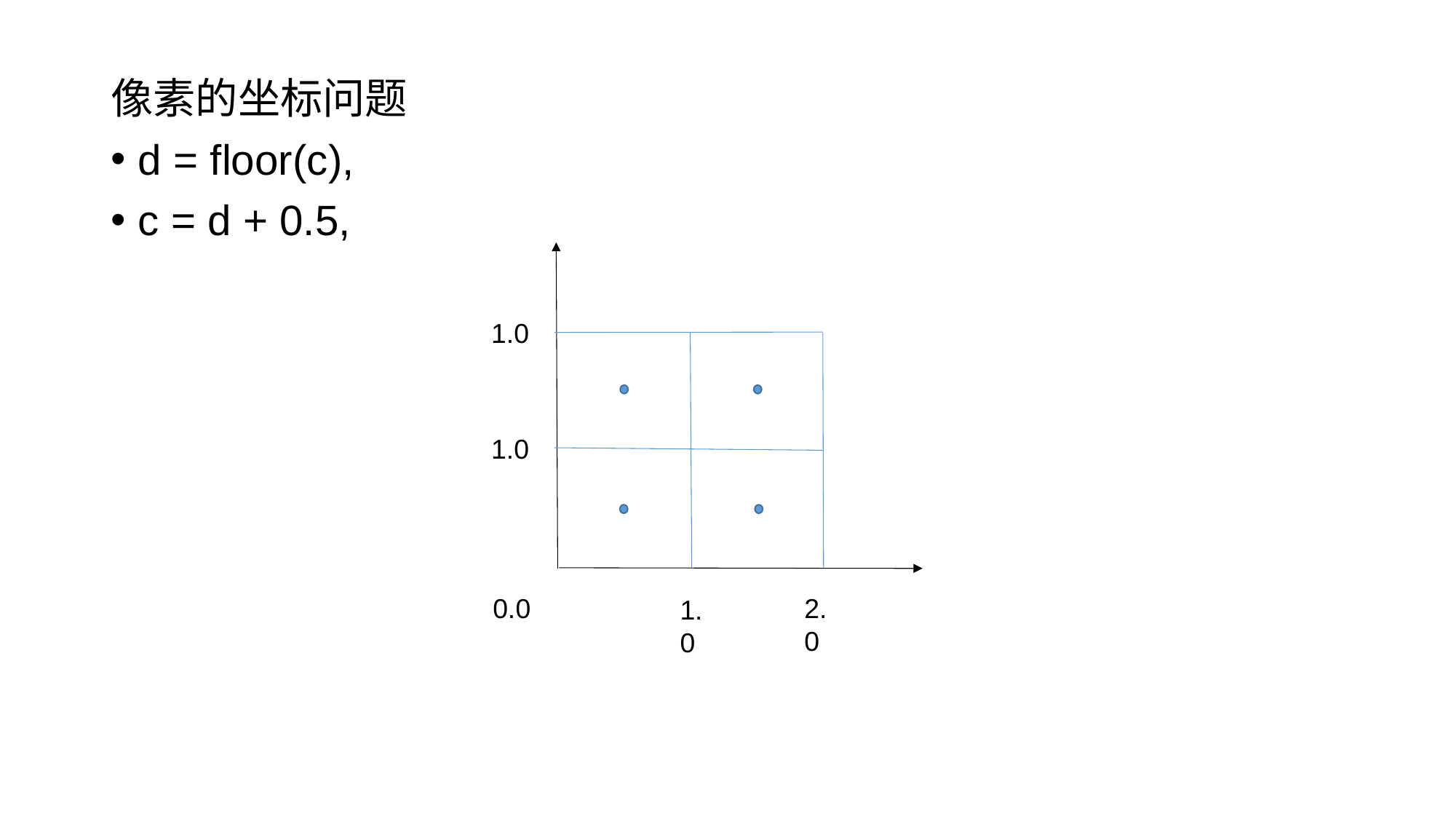

像素的坐标问题
d = floor(c),
c = d + 0.5,
1.0

1.0

0.0
2.0
1.0